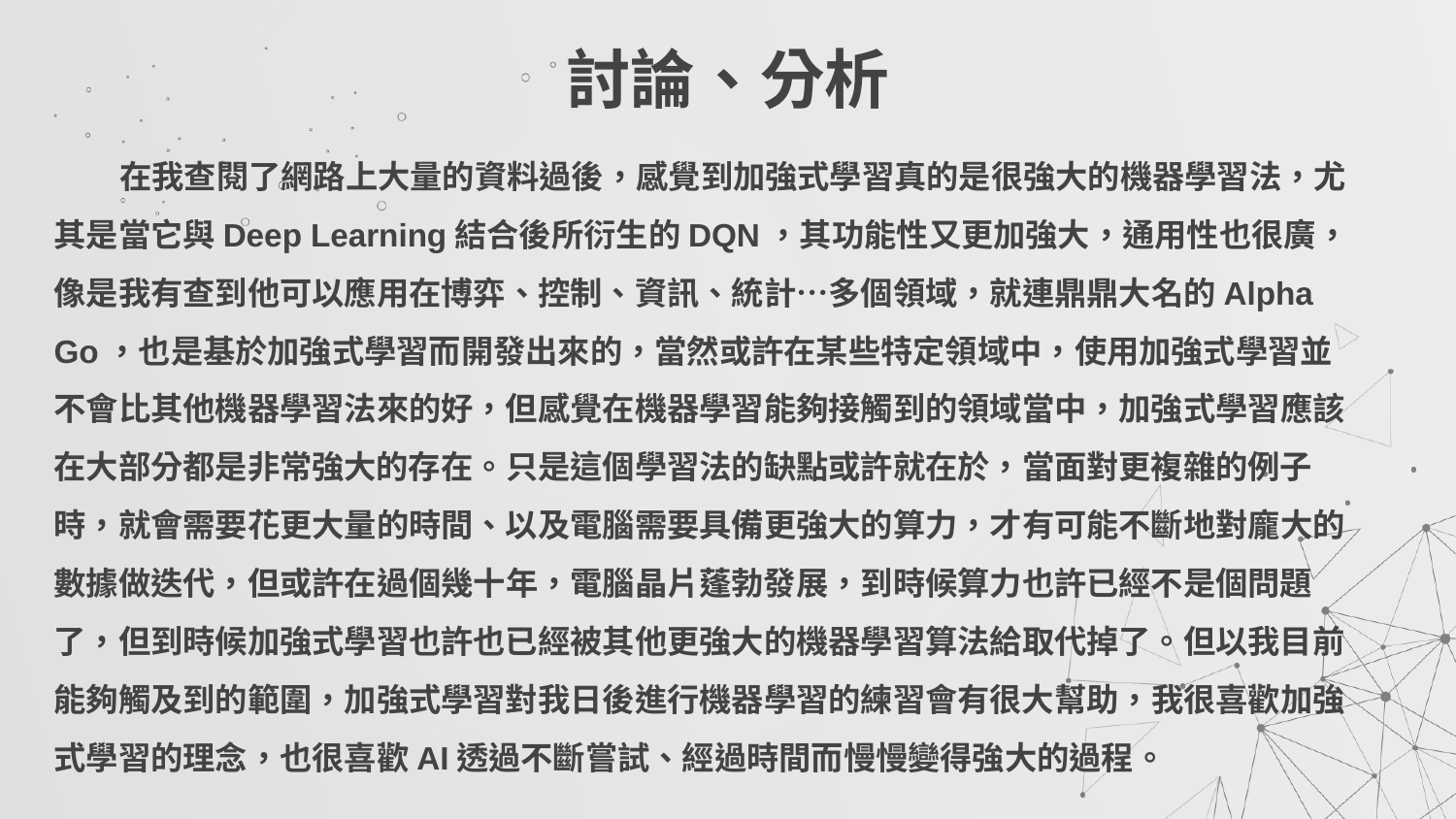

# 討論、分析
        在我查閱了網路上大量的資料過後，感覺到加強式學習真的是很強大的機器學習法，尤其是當它與Deep Learning結合後所衍生的DQN，其功能性又更加強大，通用性也很廣，像是我有查到他可以應用在博弈、控制、資訊、統計…多個領域，就連鼎鼎大名的Alpha Go，也是基於加強式學習而開發出來的，當然或許在某些特定領域中，使用加強式學習並不會比其他機器學習法來的好，但感覺在機器學習能夠接觸到的領域當中，加強式學習應該在大部分都是非常強大的存在。只是這個學習法的缺點或許就在於，當面對更複雜的例子時，就會需要花更大量的時間、以及電腦需要具備更強大的算力，才有可能不斷地對龐大的數據做迭代，但或許在過個幾十年，電腦晶片蓬勃發展，到時候算力也許已經不是個問題了，但到時候加強式學習也許也已經被其他更強大的機器學習算法給取代掉了。但以我目前能夠觸及到的範圍，加強式學習對我日後進行機器學習的練習會有很大幫助，我很喜歡加強式學習的理念，也很喜歡AI透過不斷嘗試、經過時間而慢慢變得強大的過程。